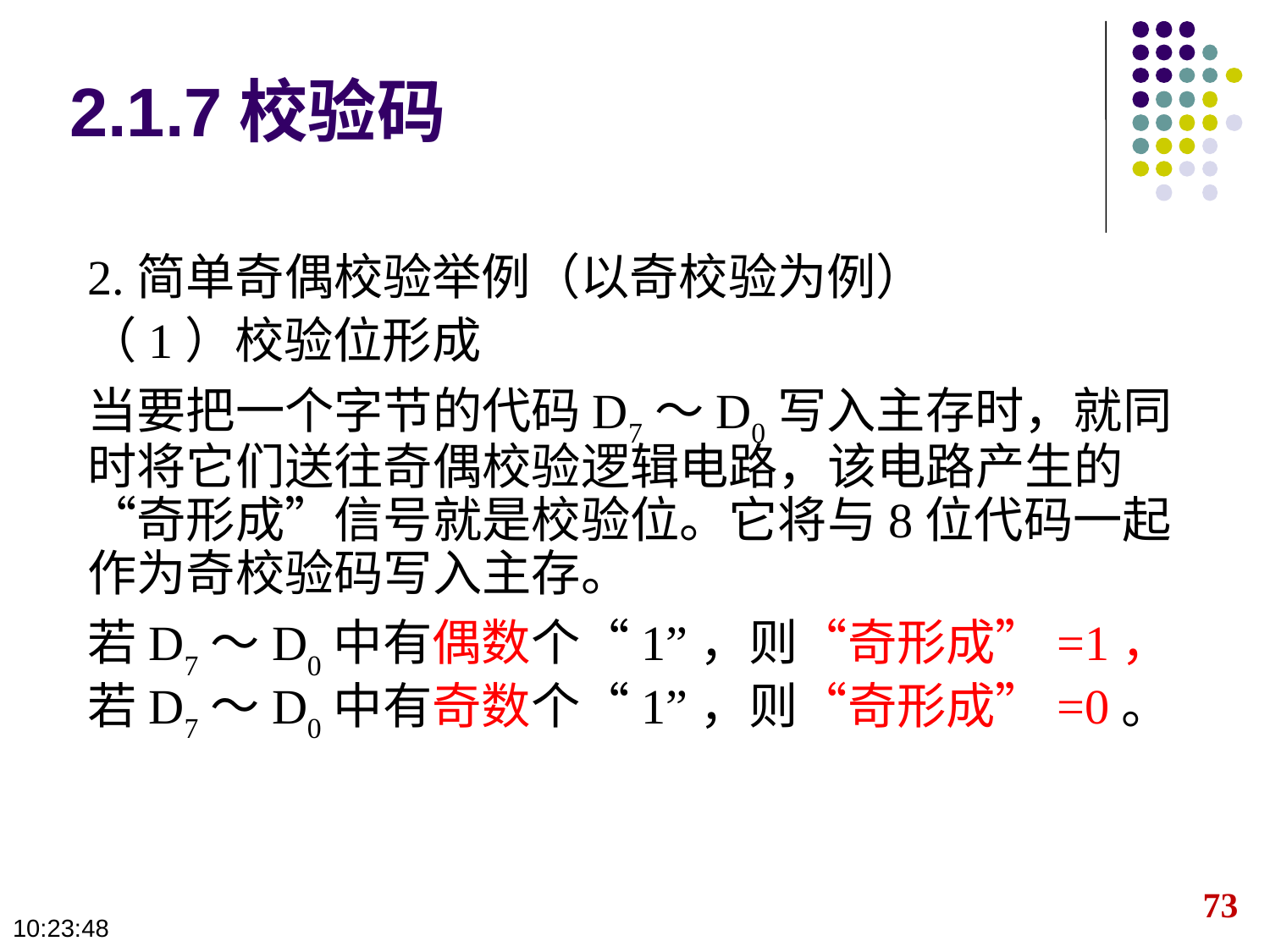

# 2.1.7校验码
2.简单奇偶校验举例（以奇校验为例）
（1）校验位形成
当要把一个字节的代码D7～D0写入主存时，就同时将它们送往奇偶校验逻辑电路，该电路产生的“奇形成”信号就是校验位。它将与8位代码一起作为奇校验码写入主存。
若D7～D0中有偶数个“1”，则“奇形成”=1，
若D7～D0中有奇数个“1”，则“奇形成”=0。
73
10:23:48